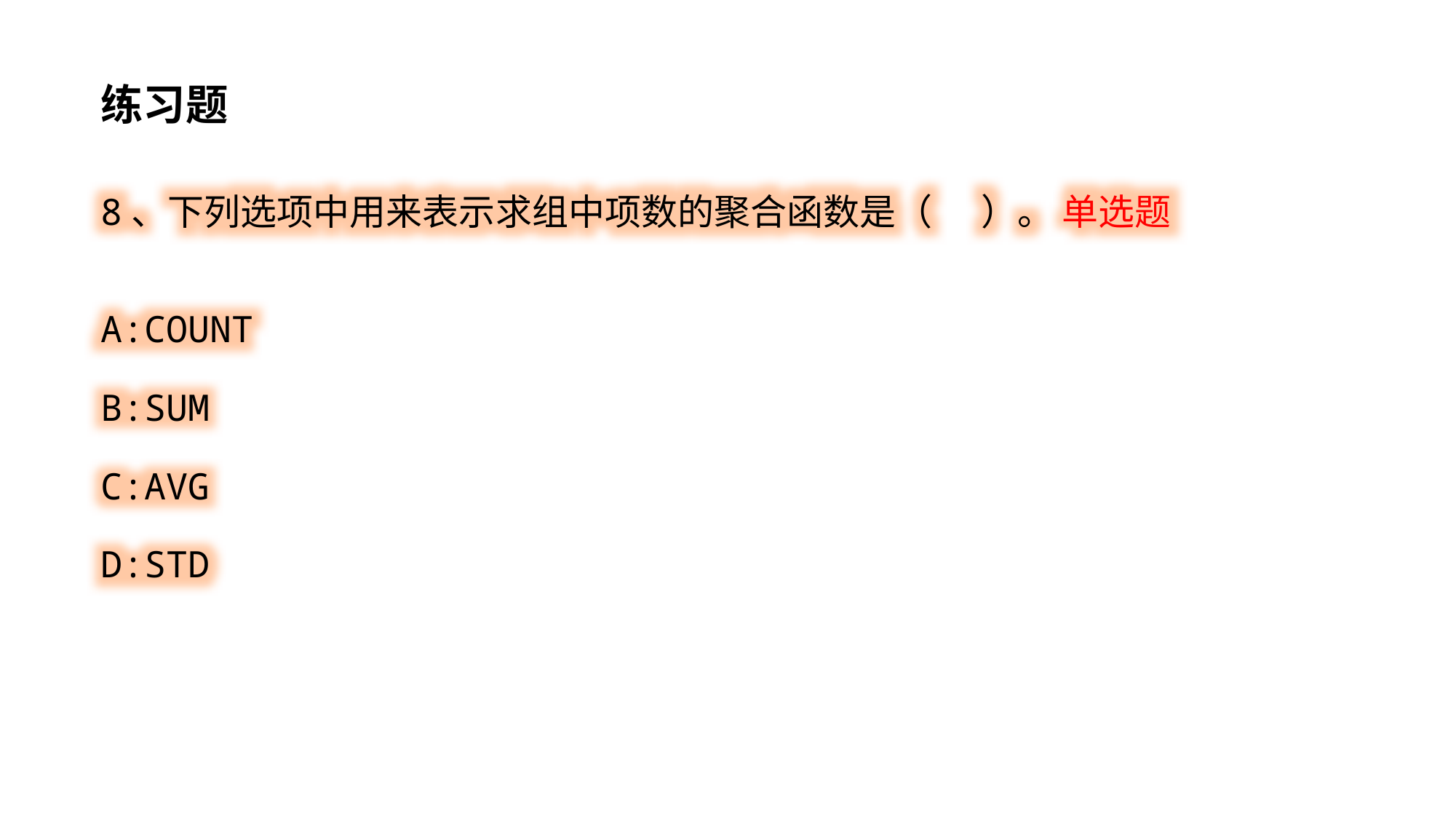

练习题
8、下列选项中用来表示求组中项数的聚合函数是（      ）。 单选题

A:COUNT

B:SUM

C:AVG

D:STD